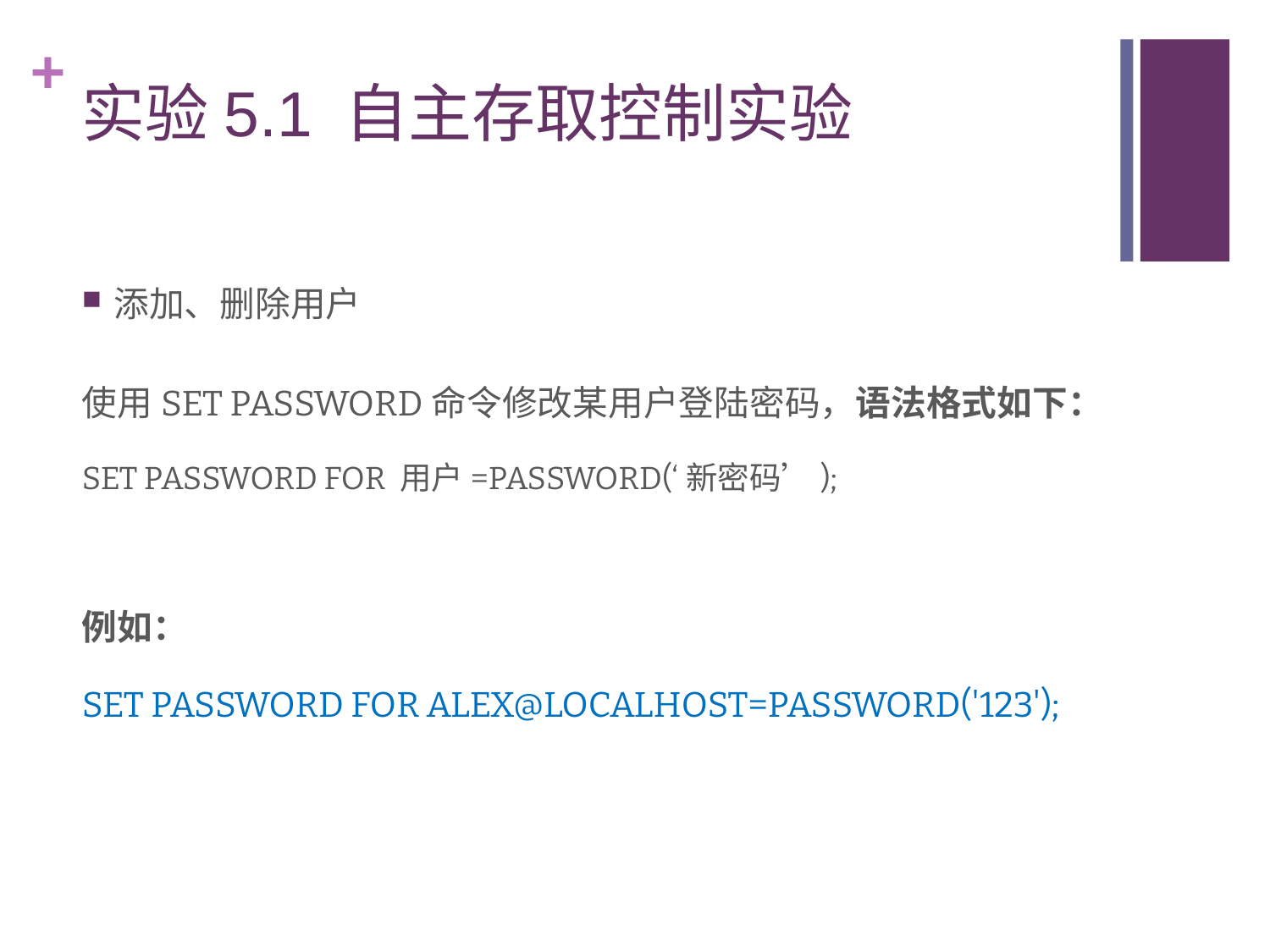

# 实验5.1 自主存取控制实验
添加、删除用户
使用SET PASSWORD命令修改某用户登陆密码，语法格式如下：
SET PASSWORD FOR 用户=PASSWORD(‘新密码’);

例如：
SET PASSWORD FOR ALEX@LOCALHOST=PASSWORD('123');